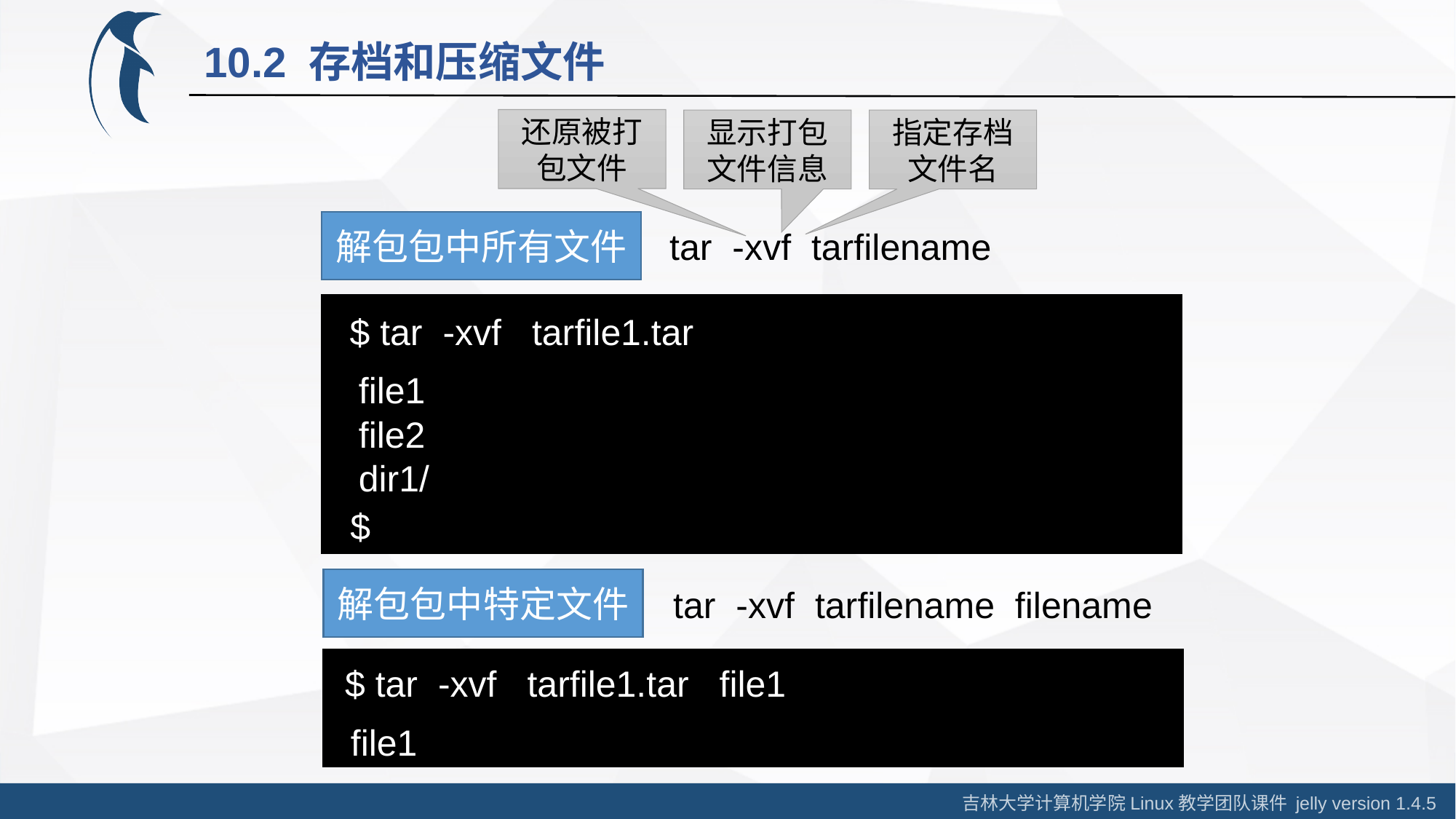

10.2 存档和压缩文件
还原被打包文件
显示打包文件信息
指定存档文件名
解包包中所有文件
tar  -xvf  tarfilename

$ tar  -xvf   tarfile1.tar
file1
file2
dir1/
$
解包包中特定文件
tar  -xvf  tarfilename  filename

$ tar  -xvf   tarfile1.tar   file1
file1
$